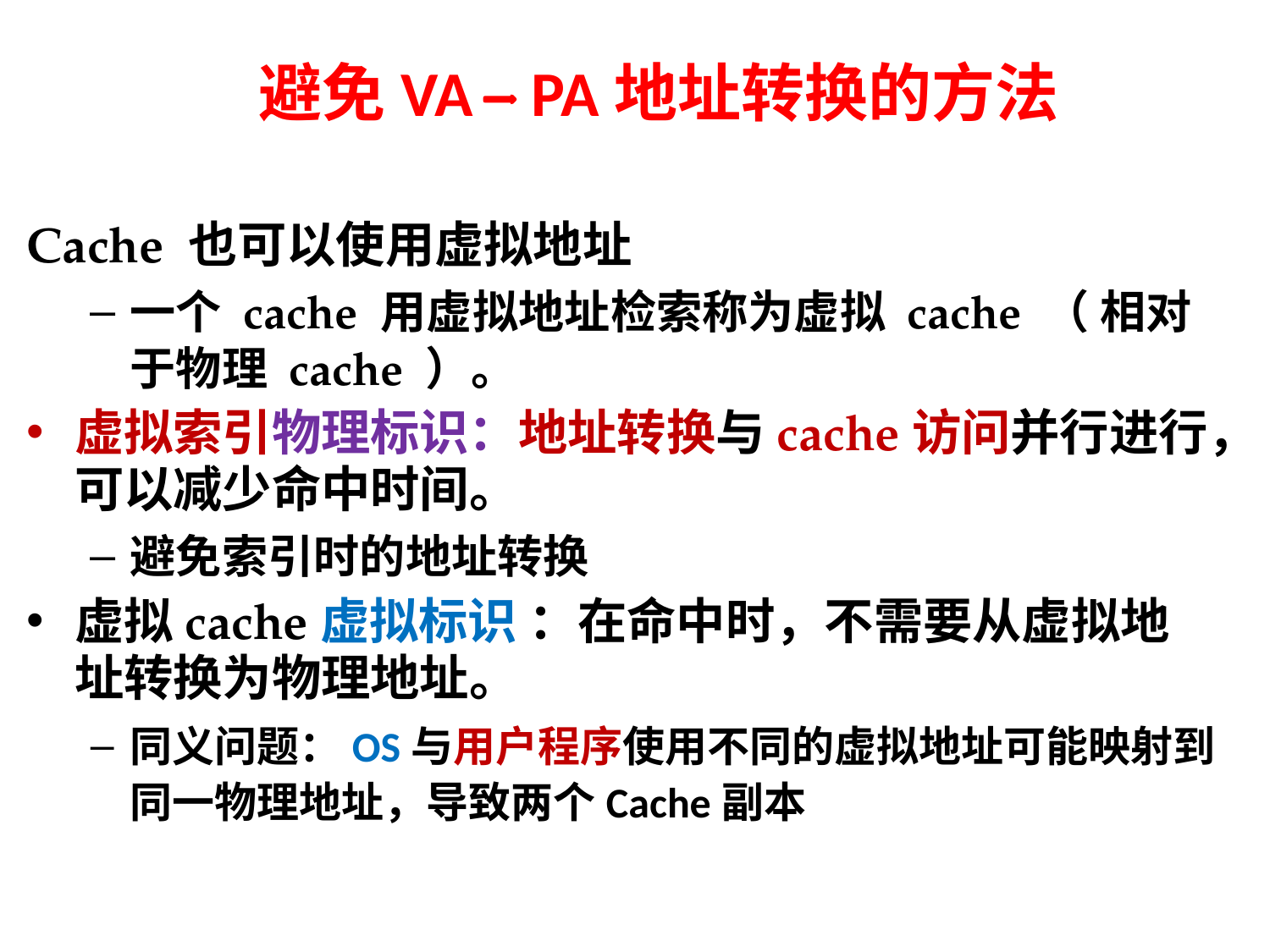

# 避免VA    PA地址转换的方法

Cache 也可以使用虚拟地址
一个 cache 用虚拟地址检索称为虚拟 cache （ 相对于物理 cache ）。
虚拟索引物理标识：地址转换与cache访问并行进行，可以减少命中时间。
避免索引时的地址转换
虚拟cache虚拟标识 ：在命中时，不需要从虚拟地址转换为物理地址。
同义问题：OS与用户程序使用不同的虚拟地址可能映射到同一物理地址，导致两个Cache副本

81